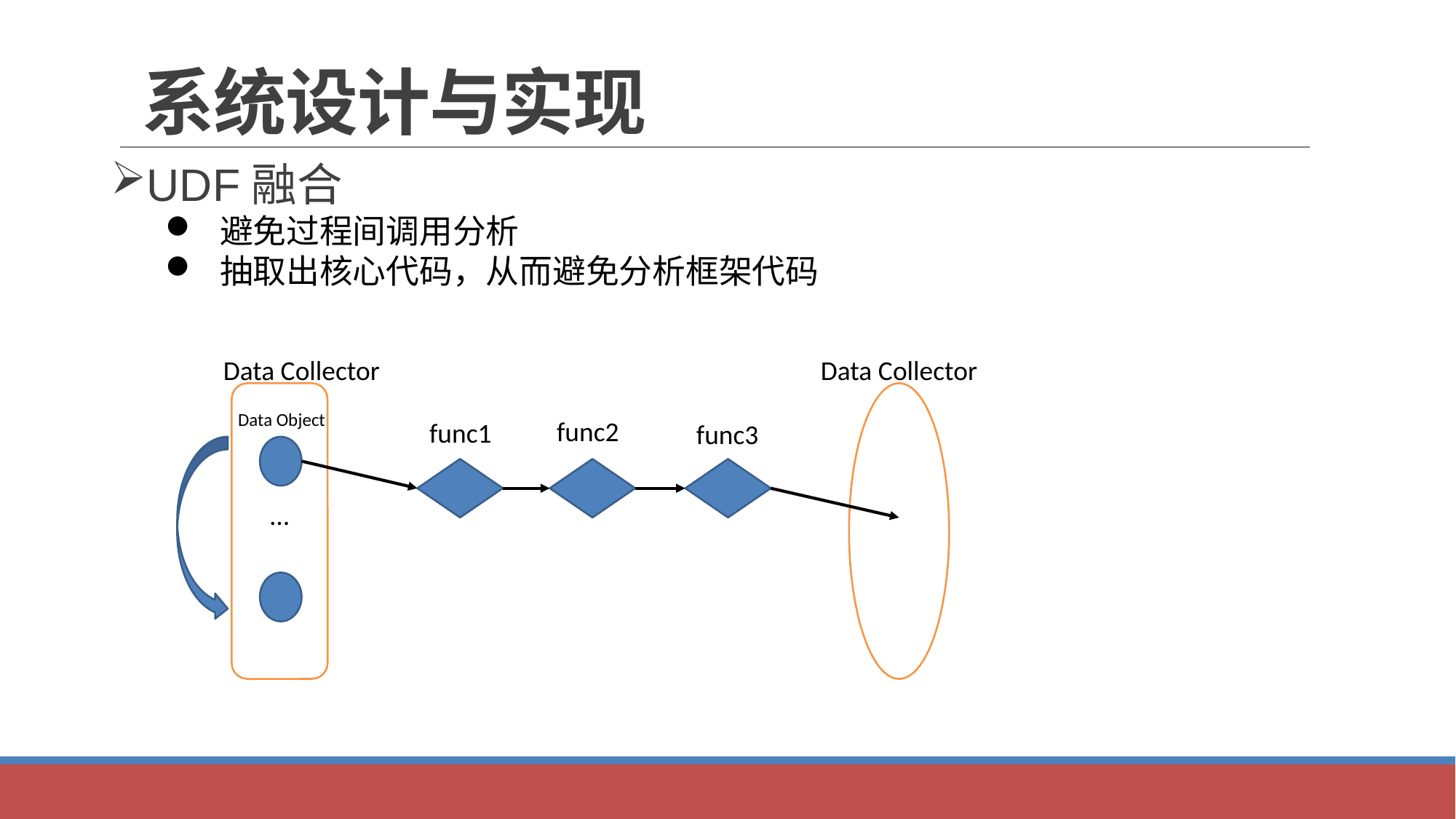

# 系统设计与实现
UDF融合
避免过程间调用分析
抽取出核心代码，从而避免分析框架代码

Data Collector
Data Collector
…

func2
func1
func3

Data Object